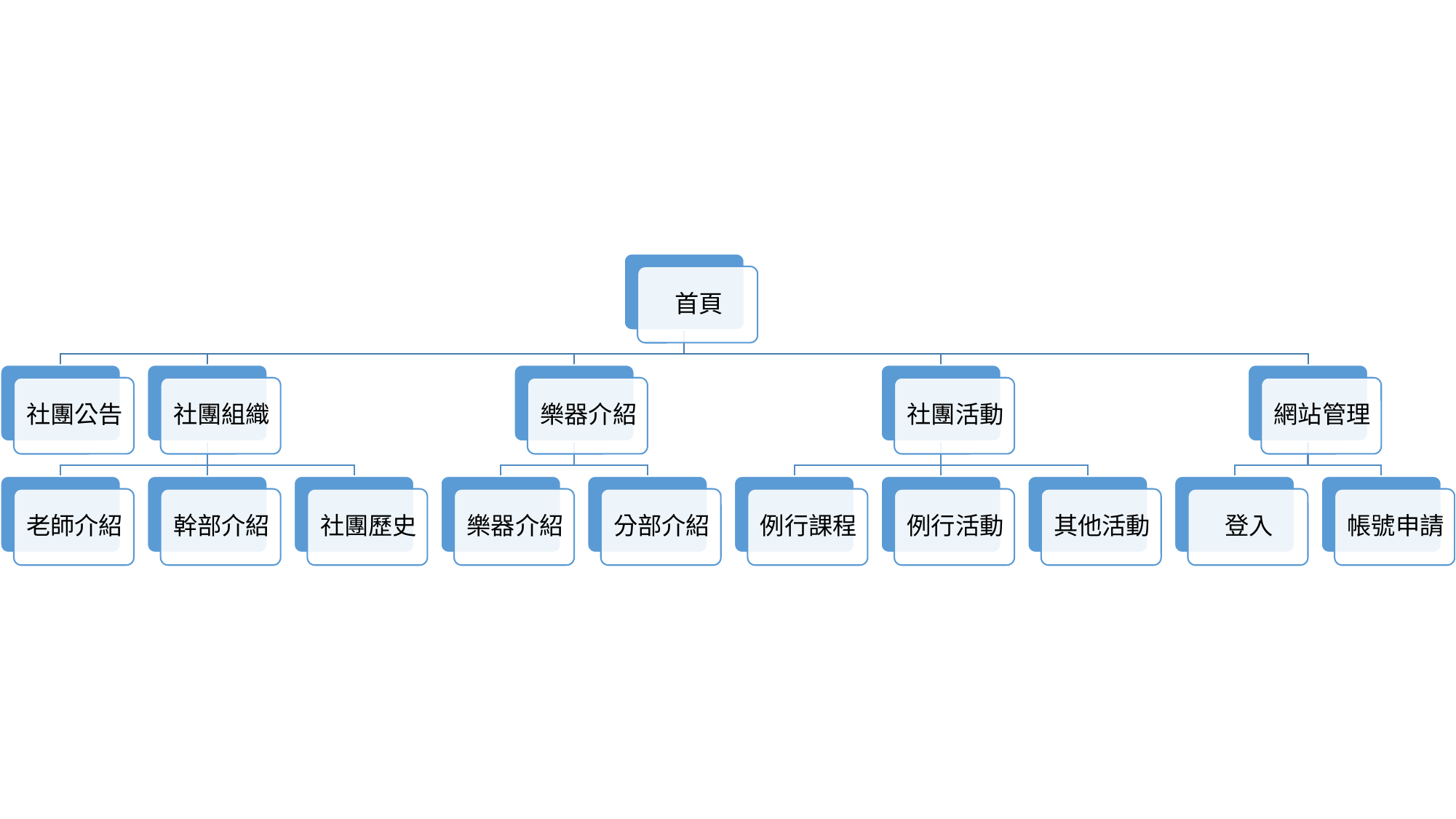

首頁
社團公告
社團組織
老師介紹
幹部介紹
社團歷史
樂器介紹
樂器介紹
分部介紹
社團活動
例行課程
例行活動
其他活動
網站管理
登入
帳號申請